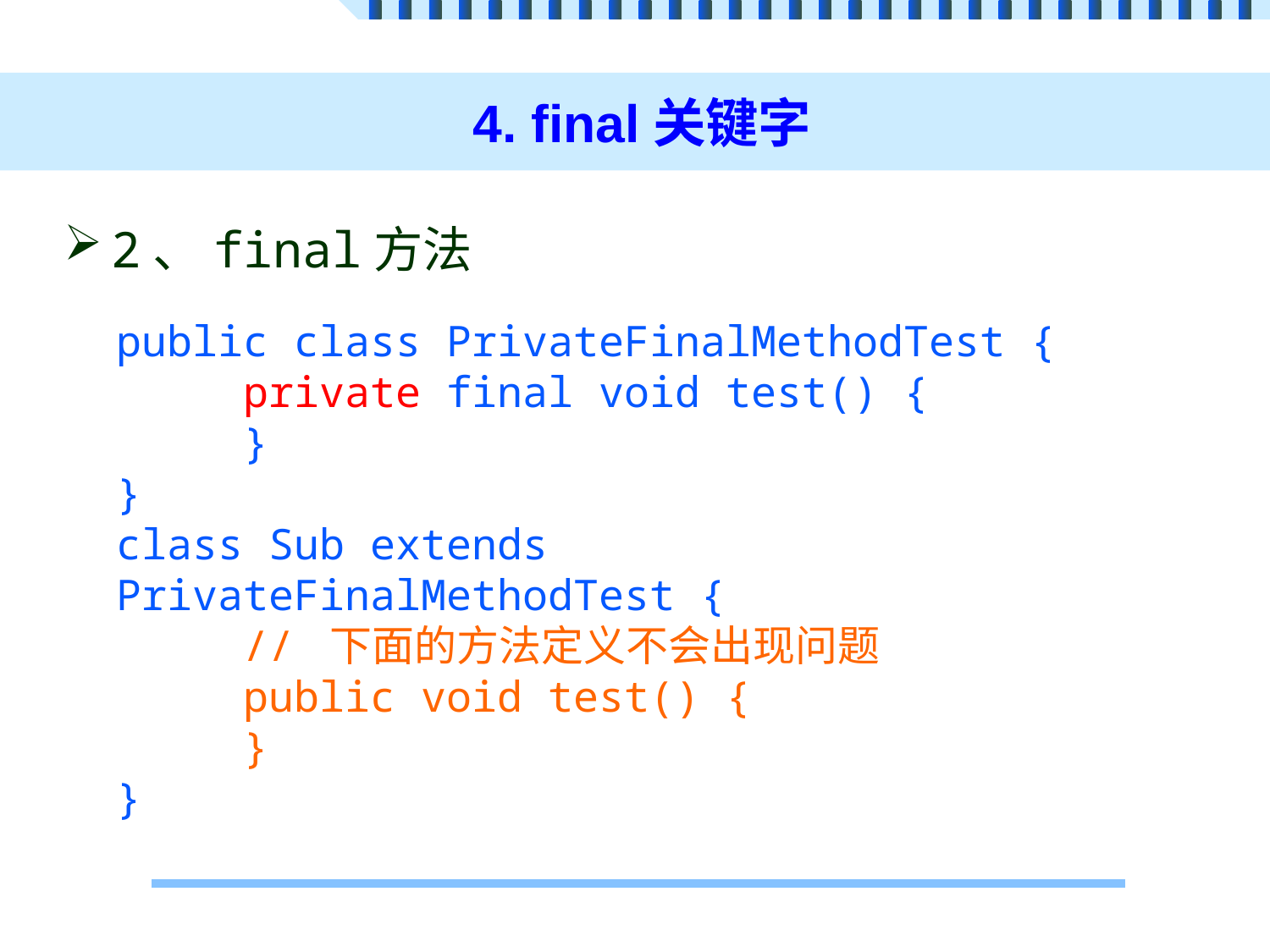

# 4. final关键字
2、final方法
public class PrivateFinalMethodTest {
	private final void test() {
	}
}
class Sub extends PrivateFinalMethodTest {
	// 下面的方法定义不会出现问题
	public void test() {
	}
}